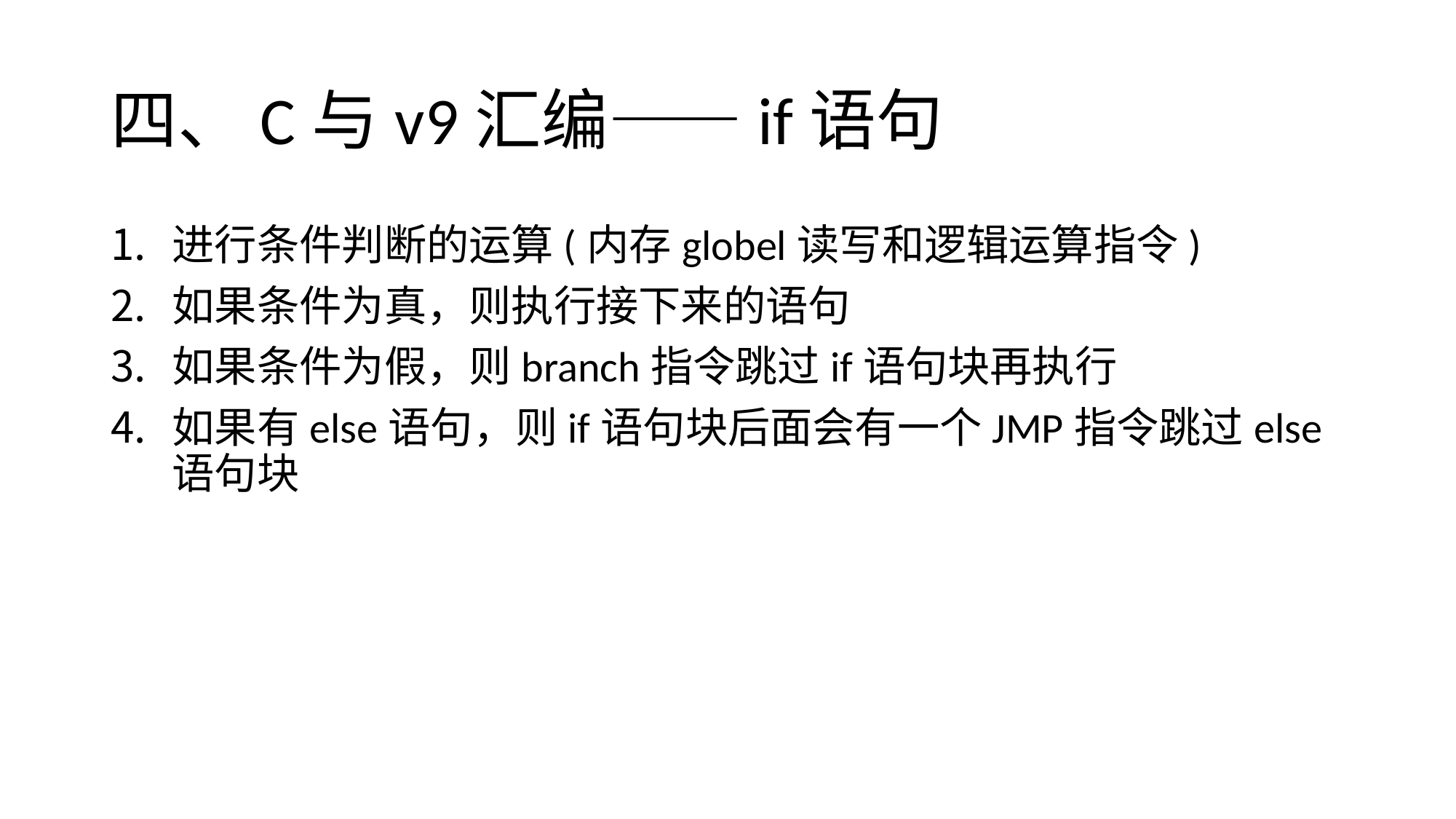

# 四、C与v9汇编——if语句
进行条件判断的运算(内存globel读写和逻辑运算指令)
如果条件为真，则执行接下来的语句
如果条件为假，则branch指令跳过if语句块再执行
如果有else语句，则if语句块后面会有一个JMP指令跳过else语句块